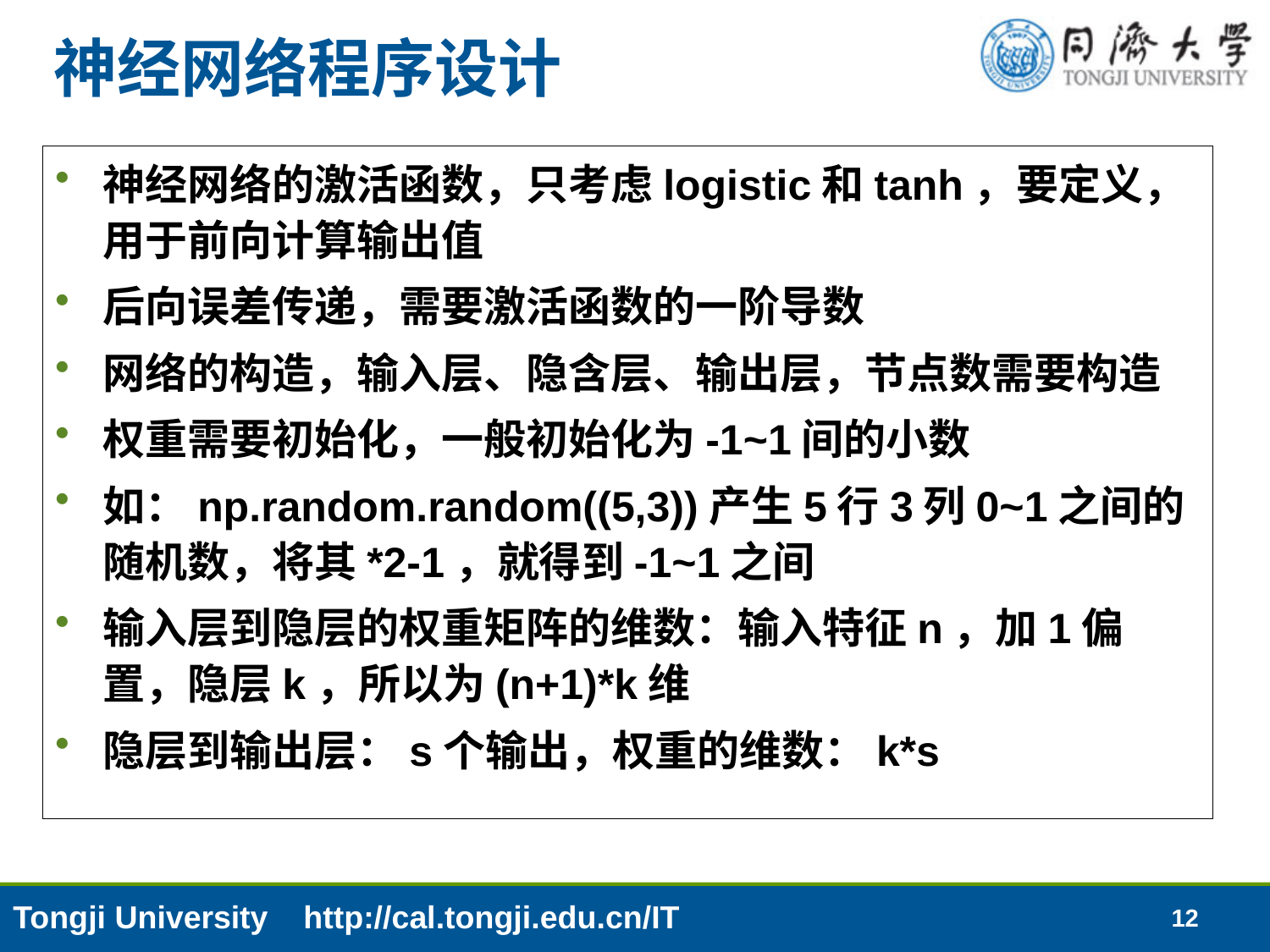

# 神经网络程序设计
神经网络的激活函数，只考虑logistic和tanh，要定义，用于前向计算输出值
后向误差传递，需要激活函数的一阶导数
网络的构造，输入层、隐含层、输出层，节点数需要构造
权重需要初始化，一般初始化为-1~1间的小数
如：np.random.random((5,3))产生5行3列0~1之间的随机数，将其*2-1，就得到-1~1之间
输入层到隐层的权重矩阵的维数：输入特征n，加1偏置，隐层k，所以为(n+1)*k维
隐层到输出层：s个输出，权重的维数：k*s